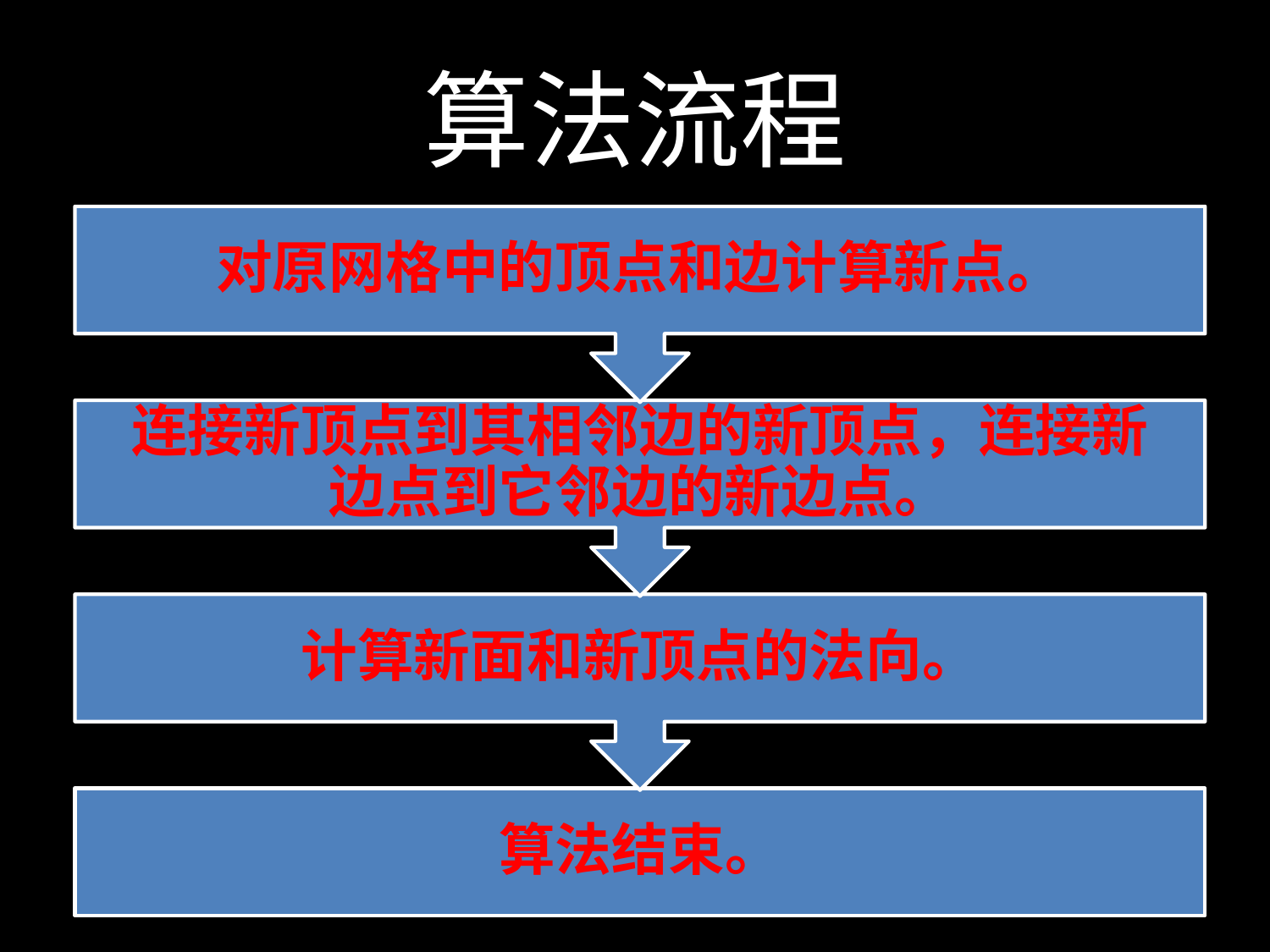

# 算法流程
算法结束。
计算新面和新顶点的法向。
连接新顶点到其相邻边的新顶点，连接新边点到它邻边的新边点。
对原网格中的顶点和边计算新点。